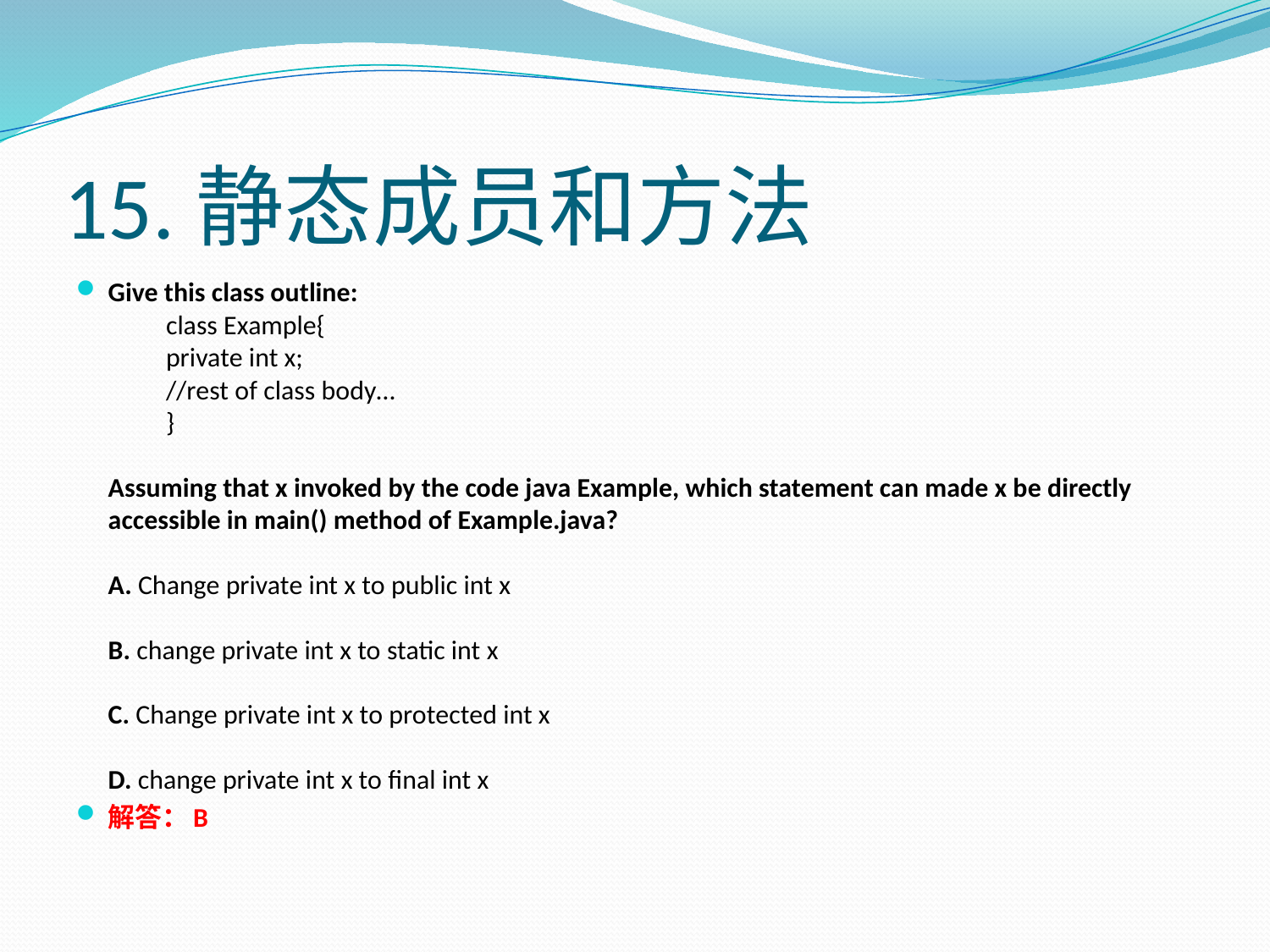

# 15.静态成员和方法
Give this class outline:
　　class Example{
　　private int x;
　　//rest of class body…
　　}
Assuming that x invoked by the code java Example, which statement can made x be directly accessible in main() method of Example.java?
A. Change private int x to public int x
B. change private int x to static int x
C. Change private int x to protected int x
D. change private int x to final int x
解答：B